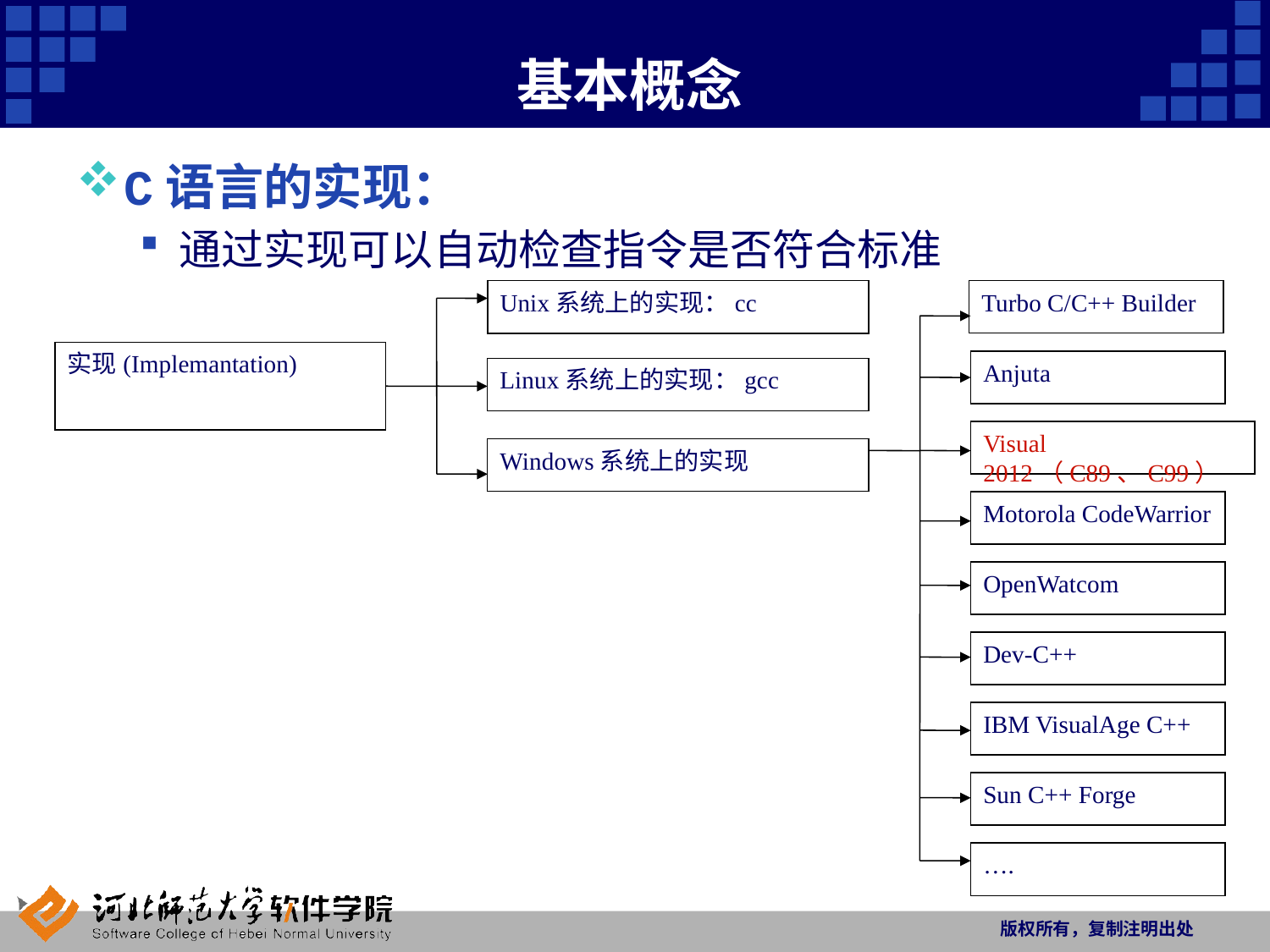

# 基本概念
C语言的实现：
通过实现可以自动检查指令是否符合标准

Unix系统上的实现：cc
Turbo C/C++ Builder

实现(Implemantation)
Anjuta
Linux系统上的实现：gcc

Visual 2012（C89、C99）
Windows系统上的实现

Motorola CodeWarrior

OpenWatcom

Dev-C++

IBM VisualAge C++

Sun C++ Forge

….

版权所有，复制注明出处